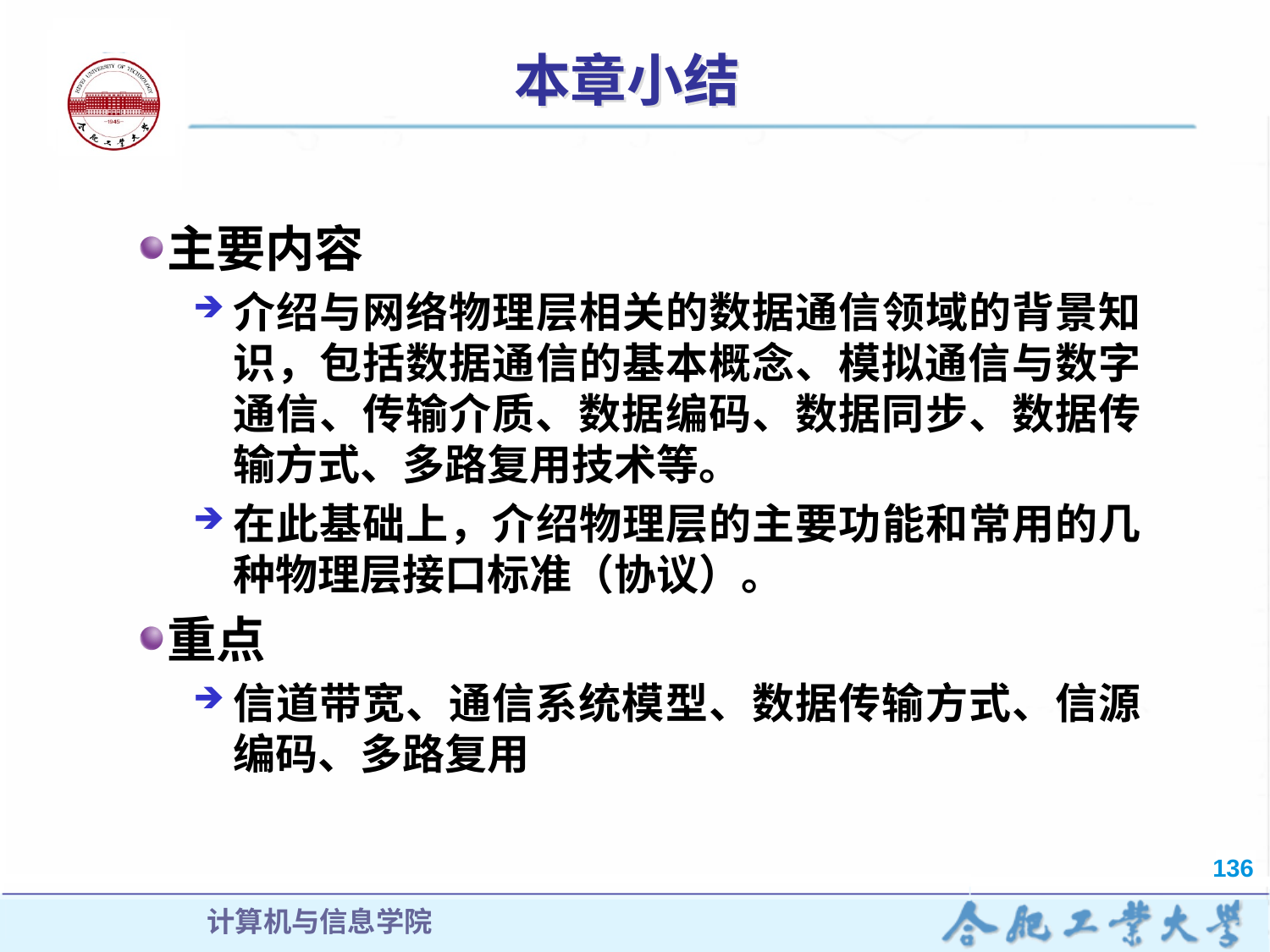

# 本章小结
主要内容
介绍与网络物理层相关的数据通信领域的背景知识，包括数据通信的基本概念、模拟通信与数字通信、传输介质、数据编码、数据同步、数据传输方式、多路复用技术等。
在此基础上，介绍物理层的主要功能和常用的几种物理层接口标准（协议）。
重点
信道带宽、通信系统模型、数据传输方式、信源编码、多路复用